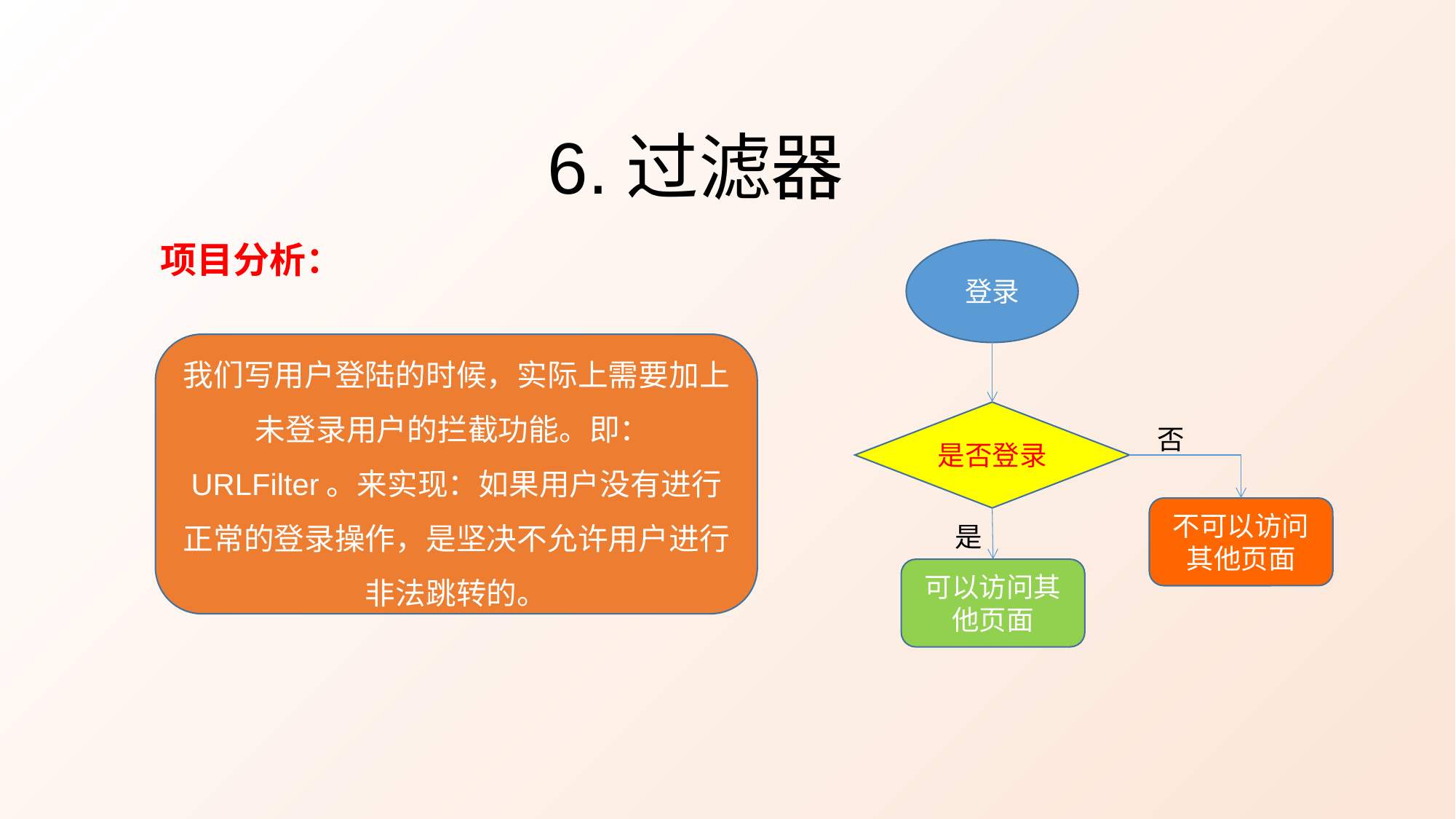

6.过滤器
项目分析：
登录
我们写用户登陆的时候，实际上需要加上未登录用户的拦截功能。即：URLFilter。来实现：如果用户没有进行正常的登录操作，是坚决不允许用户进行非法跳转的。
是否登录
否
不可以访问其他页面
是
可以访问其他页面